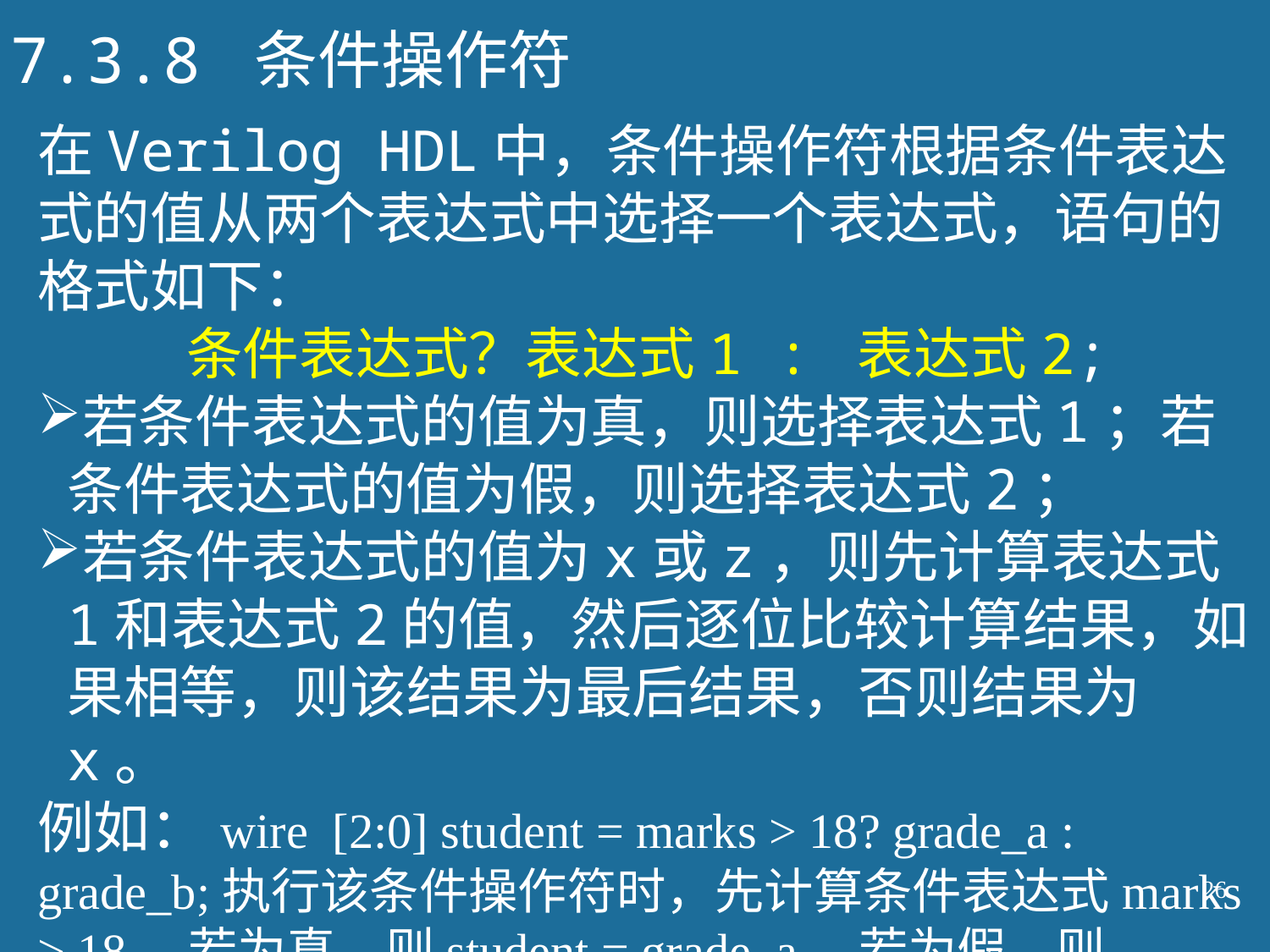

7.3.8 条件操作符
在Verilog HDL中，条件操作符根据条件表达式的值从两个表达式中选择一个表达式，语句的格式如下：
条件表达式？表达式1 : 表达式2;
若条件表达式的值为真，则选择表达式1；若条件表达式的值为假，则选择表达式2；
若条件表达式的值为x或z，则先计算表达式1和表达式2的值，然后逐位比较计算结果，如果相等，则该结果为最后结果，否则结果为x。
例如：wire  [2:0] student = marks > 18? grade_a : grade_b;执行该条件操作符时，先计算条件表达式marks > 18，若为真，则student = grade_a，若为假，则student = grade_b
26